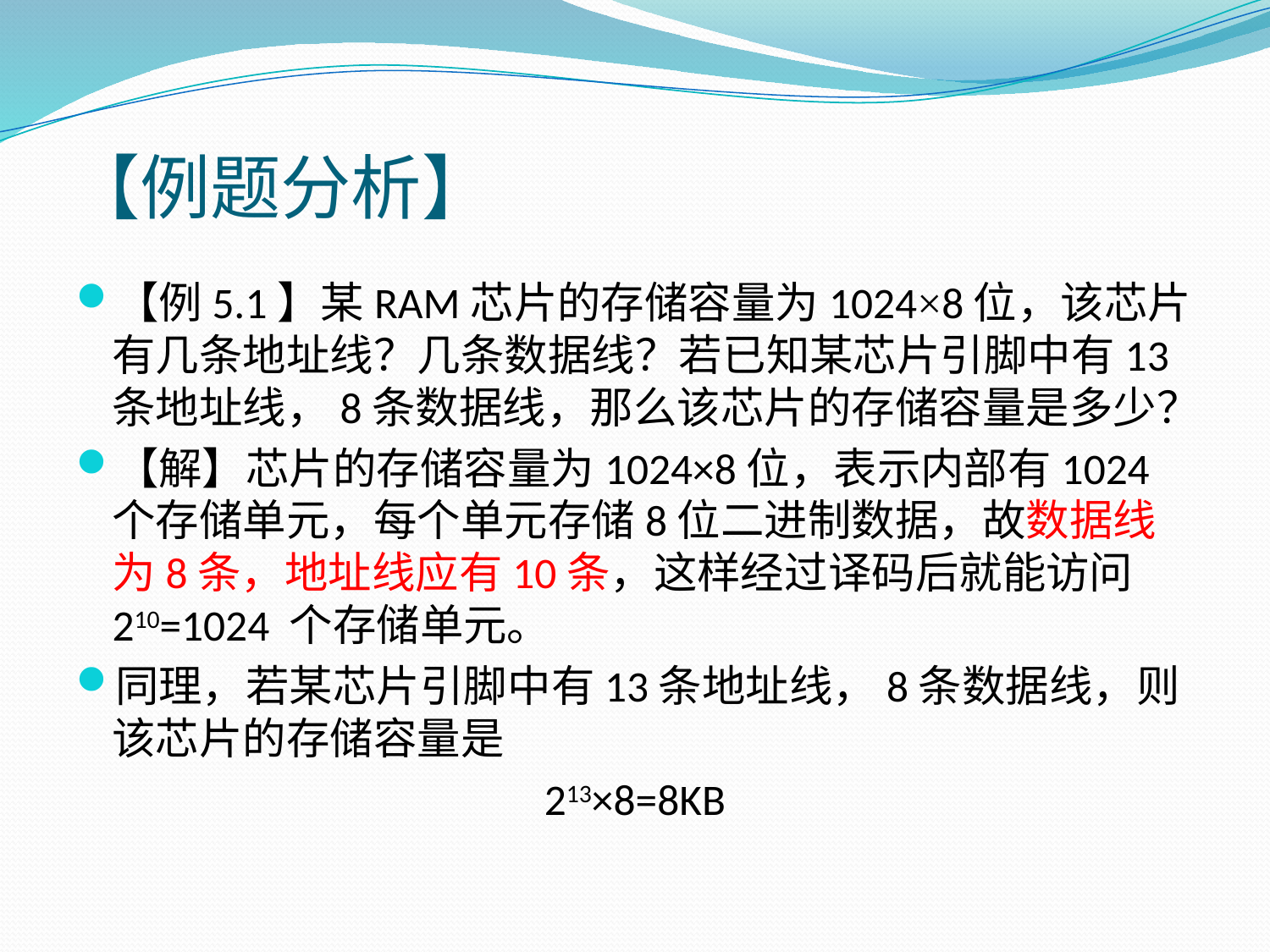

# 【例题分析】
【例5.1】某RAM芯片的存储容量为1024×8位，该芯片有几条地址线？几条数据线？若已知某芯片引脚中有13条地址线，8条数据线，那么该芯片的存储容量是多少？
【解】芯片的存储容量为1024×8位，表示内部有1024个存储单元，每个单元存储8位二进制数据，故数据线为8条，地址线应有10条，这样经过译码后就能访问210=1024 个存储单元。
同理，若某芯片引脚中有13条地址线，8条数据线，则该芯片的存储容量是
213×8=8KB